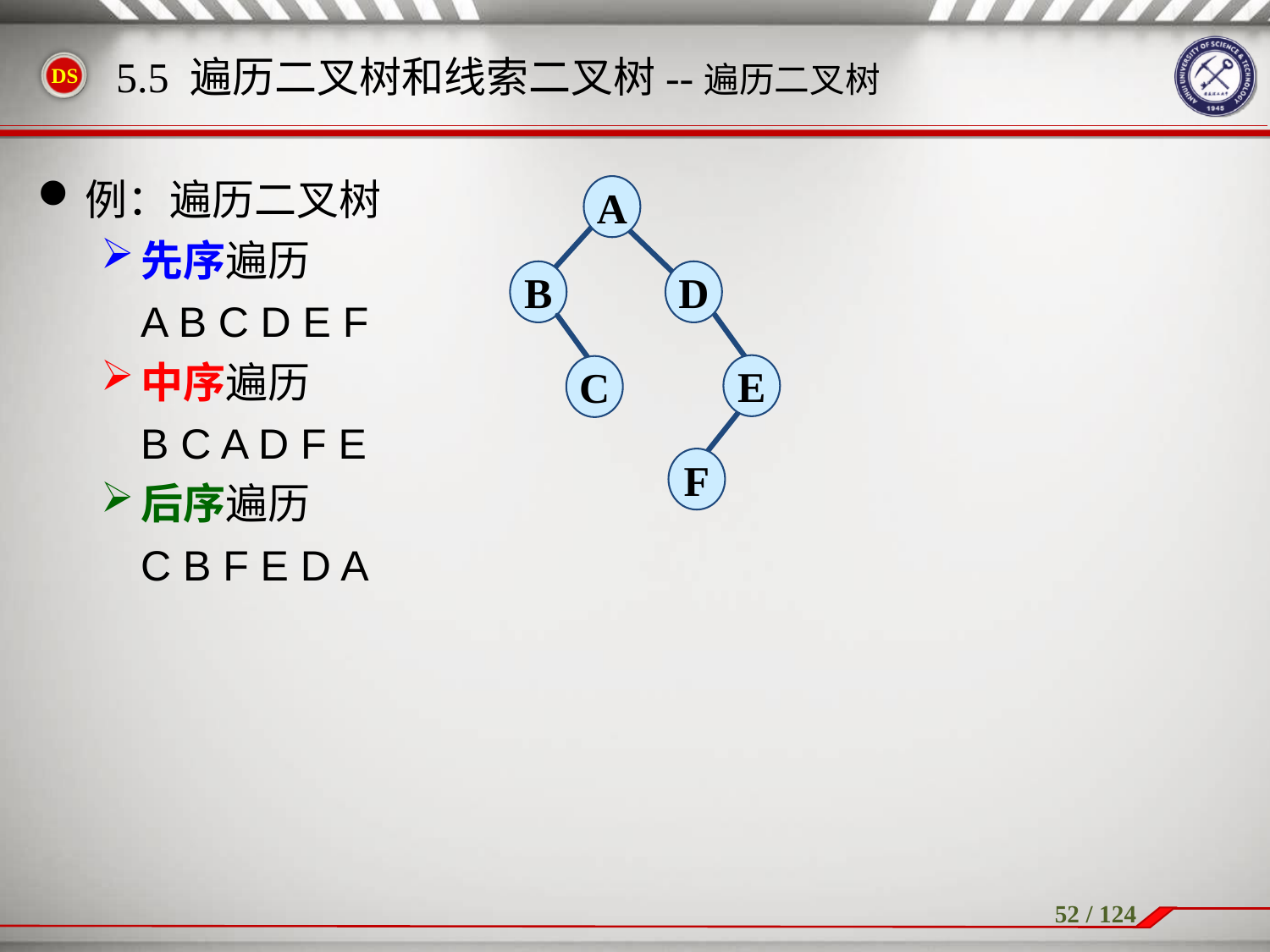

例：遍历二叉树
先序遍历
	A B C D E F
中序遍历
	B C A D F E
后序遍历
	C B F E D A

5.5 遍历二叉树和线索二叉树--遍历二叉树
A

B
D

E
C

F